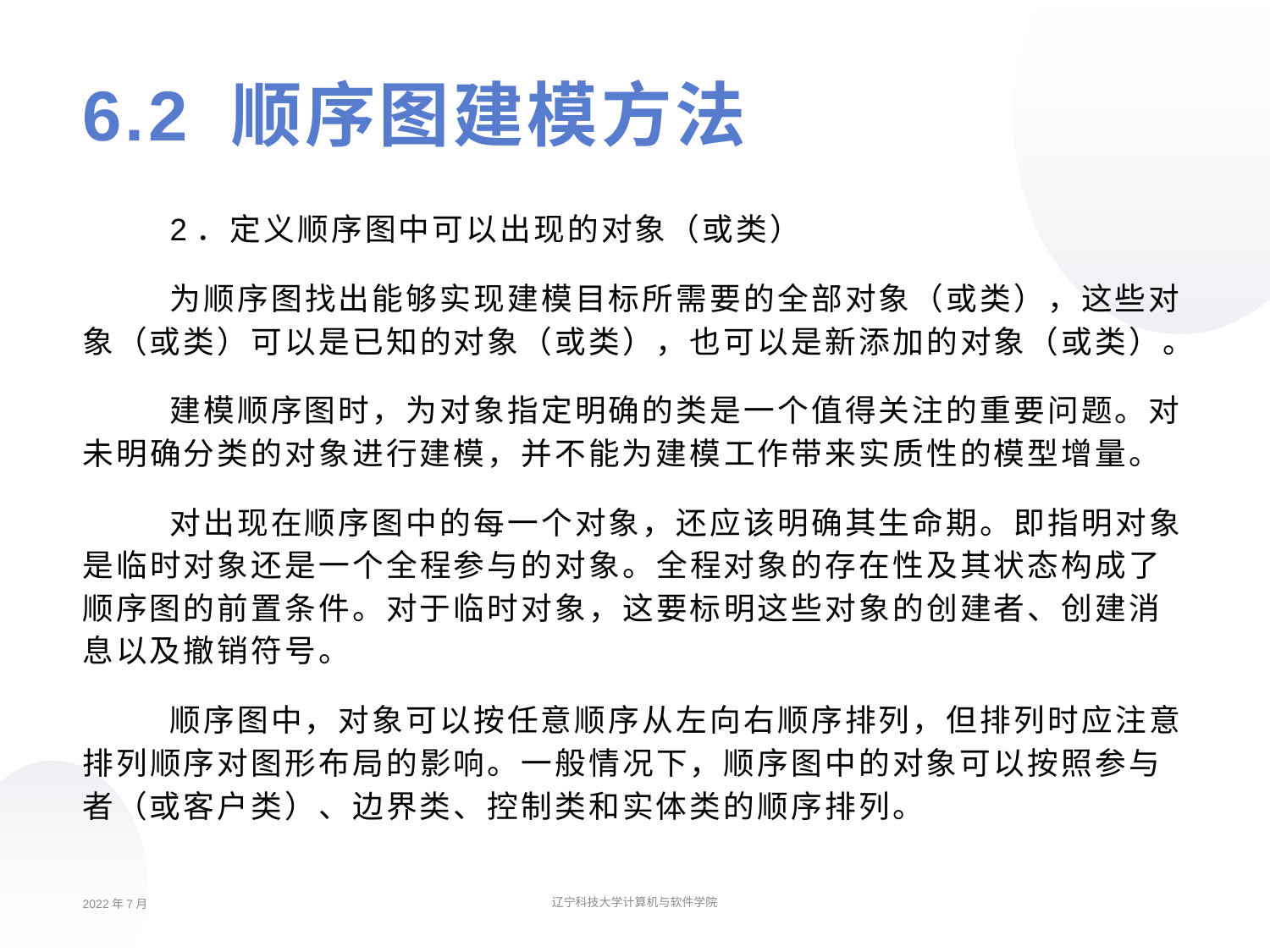

# 6.2 顺序图建模方法
2．定义顺序图中可以出现的对象（或类）
为顺序图找出能够实现建模目标所需要的全部对象（或类），这些对象（或类）可以是已知的对象（或类），也可以是新添加的对象（或类）。
建模顺序图时，为对象指定明确的类是一个值得关注的重要问题。对未明确分类的对象进行建模，并不能为建模工作带来实质性的模型增量。
对出现在顺序图中的每一个对象，还应该明确其生命期。即指明对象是临时对象还是一个全程参与的对象。全程对象的存在性及其状态构成了顺序图的前置条件。对于临时对象，这要标明这些对象的创建者、创建消息以及撤销符号。
顺序图中，对象可以按任意顺序从左向右顺序排列，但排列时应注意排列顺序对图形布局的影响。一般情况下，顺序图中的对象可以按照参与者（或客户类）、边界类、控制类和实体类的顺序排列。

2022年7月
30
辽宁科技大学计算机与软件学院